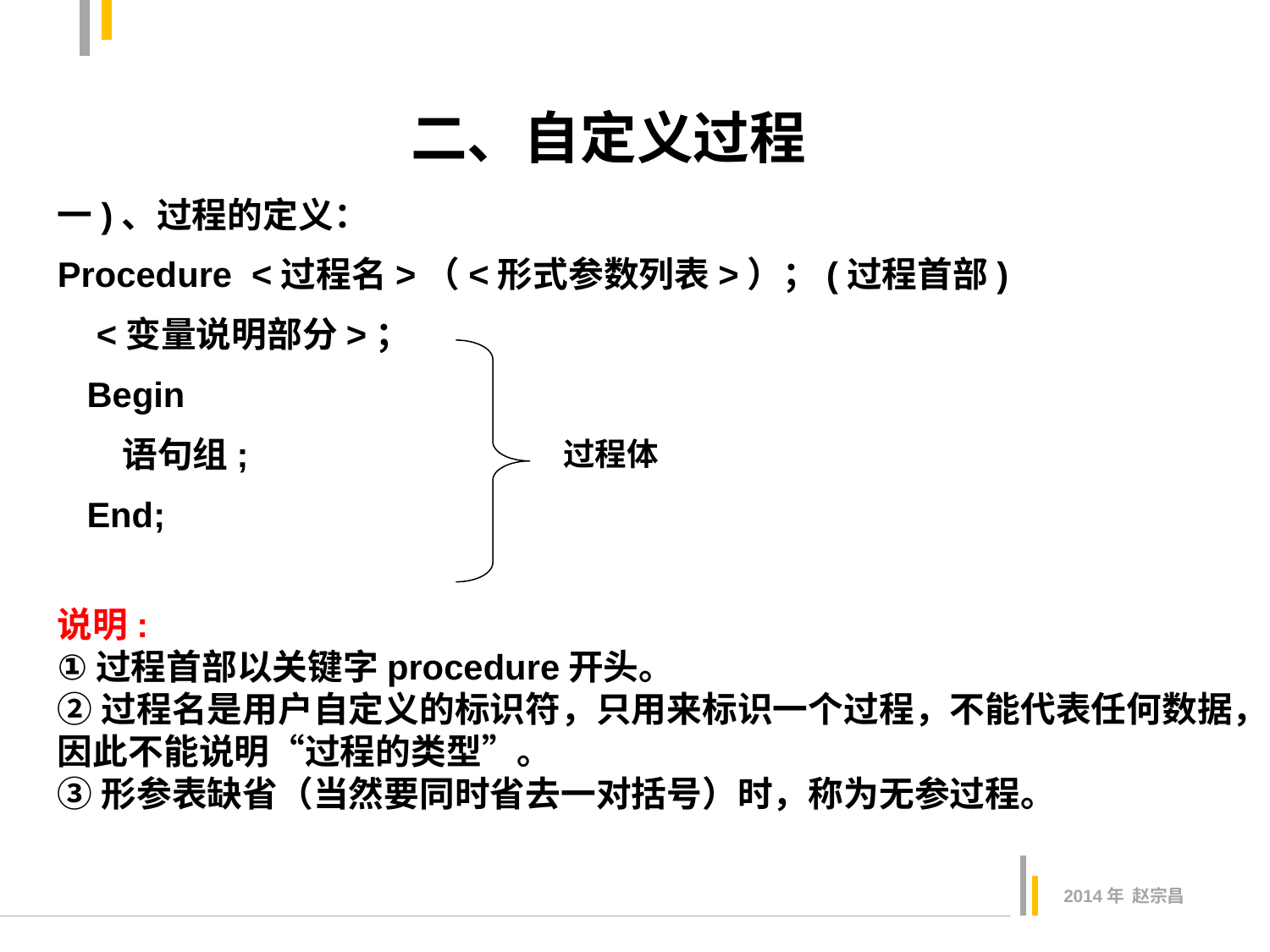

二、自定义过程
一)、过程的定义：
Procedure  <过程名>（<形式参数列表>）；(过程首部)
    <变量说明部分>；
   Begin
       语句组;
   End;

过程体

说明:
①过程首部以关键字procedure开头。
②过程名是用户自定义的标识符，只用来标识一个过程，不能代表任何数据，因此不能说明“过程的类型”。
③形参表缺省（当然要同时省去一对括号）时，称为无参过程。